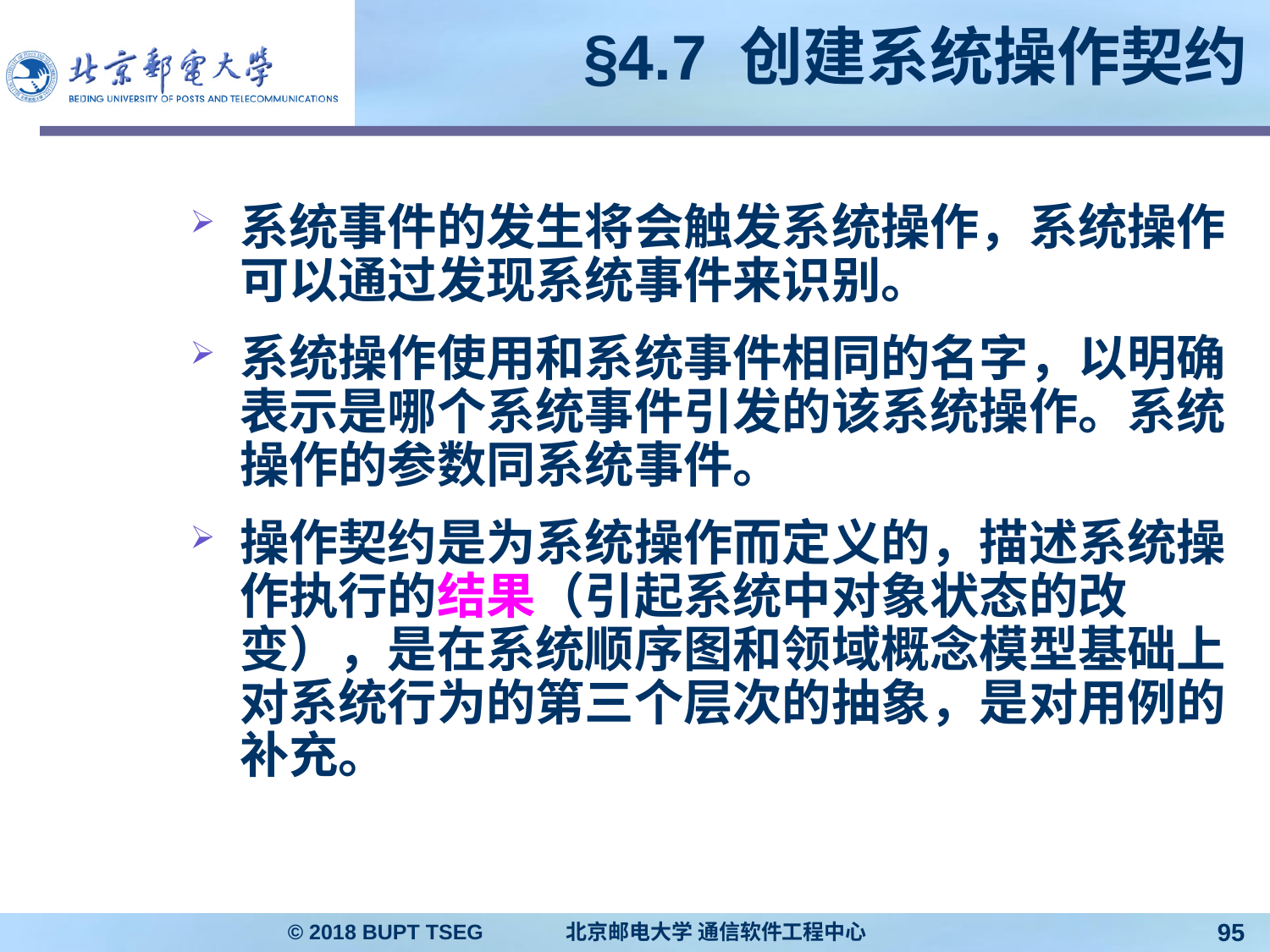

# §4.7 创建系统操作契约
系统事件的发生将会触发系统操作，系统操作可以通过发现系统事件来识别。
系统操作使用和系统事件相同的名字，以明确表示是哪个系统事件引发的该系统操作。系统操作的参数同系统事件。
操作契约是为系统操作而定义的，描述系统操作执行的结果（引起系统中对象状态的改变），是在系统顺序图和领域概念模型基础上对系统行为的第三个层次的抽象，是对用例的补充。
© 2018 BUPT TSEG             北京邮电大学 通信软件工程中心